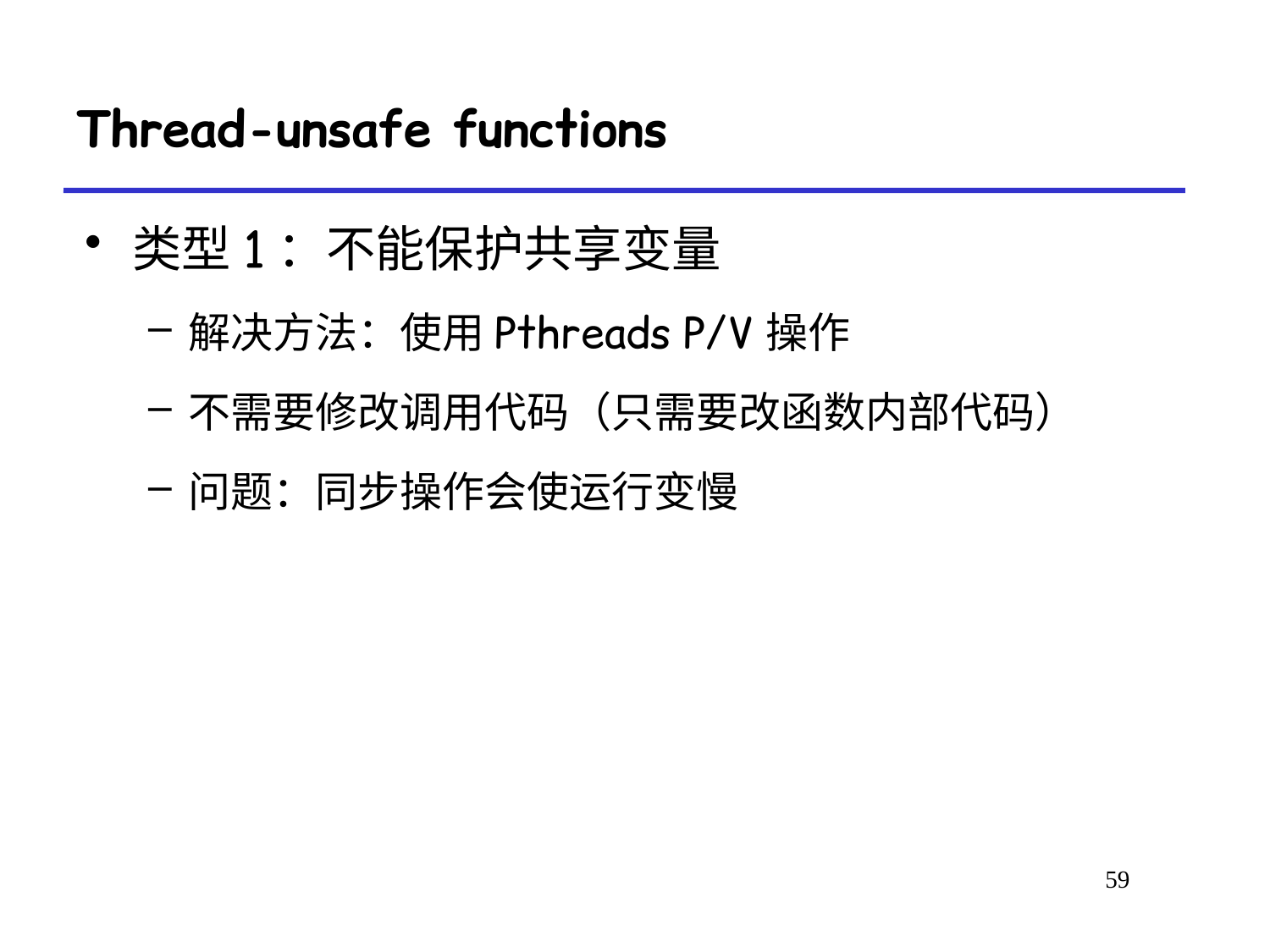

# Thread-unsafe functions
类型1：不能保护共享变量
解决方法：使用Pthreads P/V操作
不需要修改调用代码（只需要改函数内部代码）
问题：同步操作会使运行变慢
59